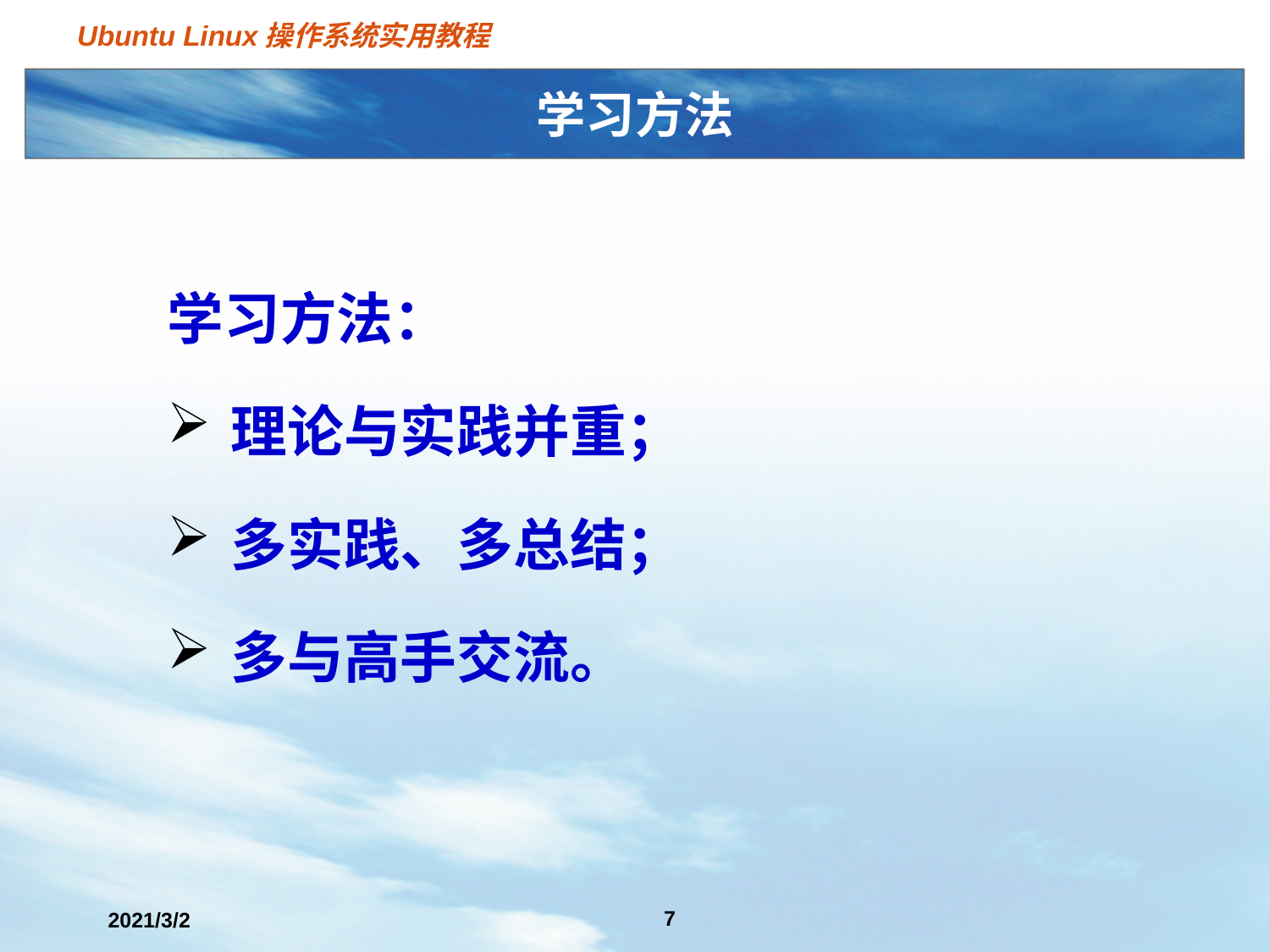

# 学习方法

学习方法：
理论与实践并重；
多实践、多总结；
多与高手交流。
7
2021/3/2